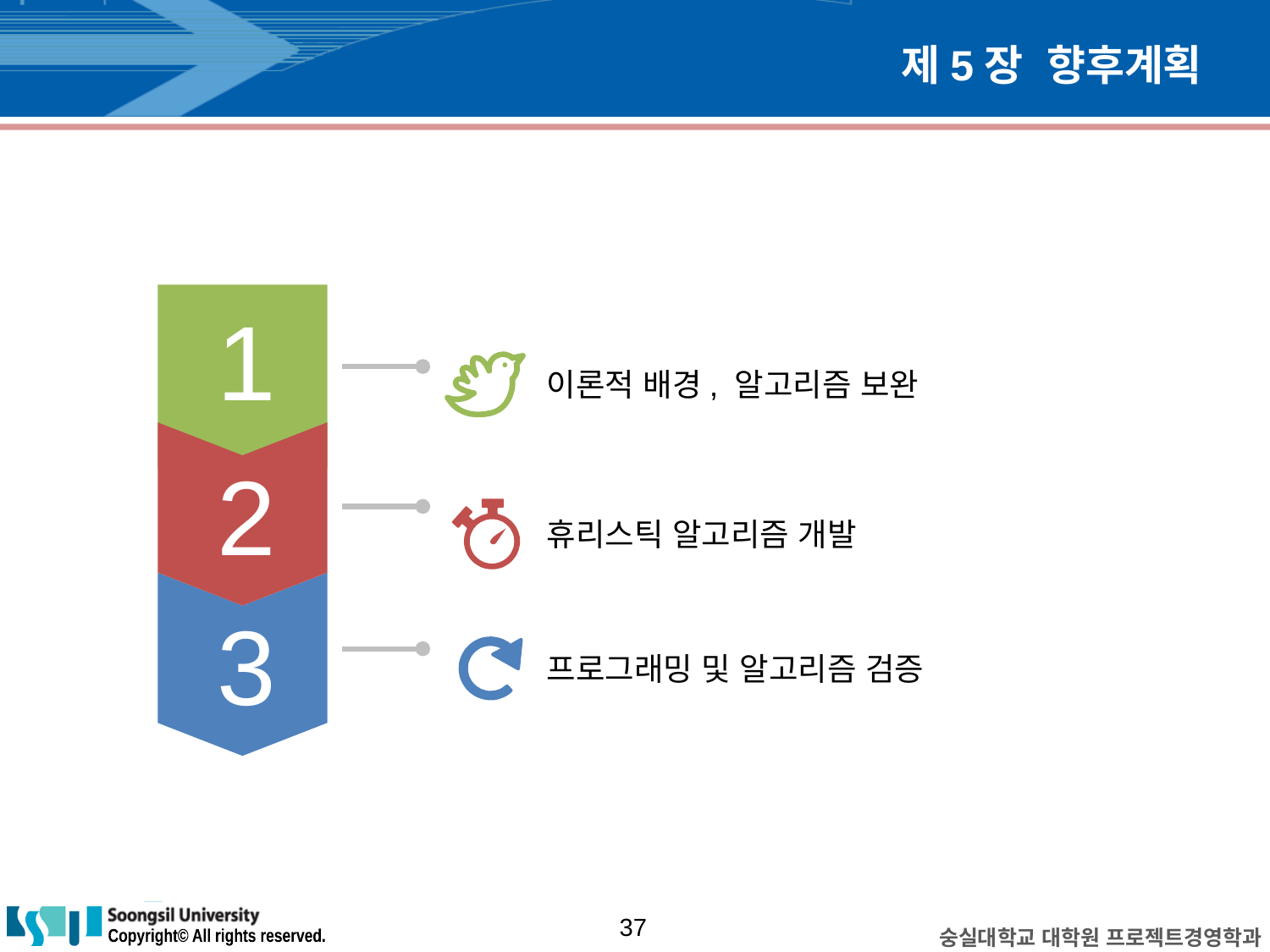

# 제5장  향후계획
1

이론적 배경, 알고리즘 보완

2

휴리스틱 알고리즘 개발

3

프로그래밍 및 알고리즘 검증